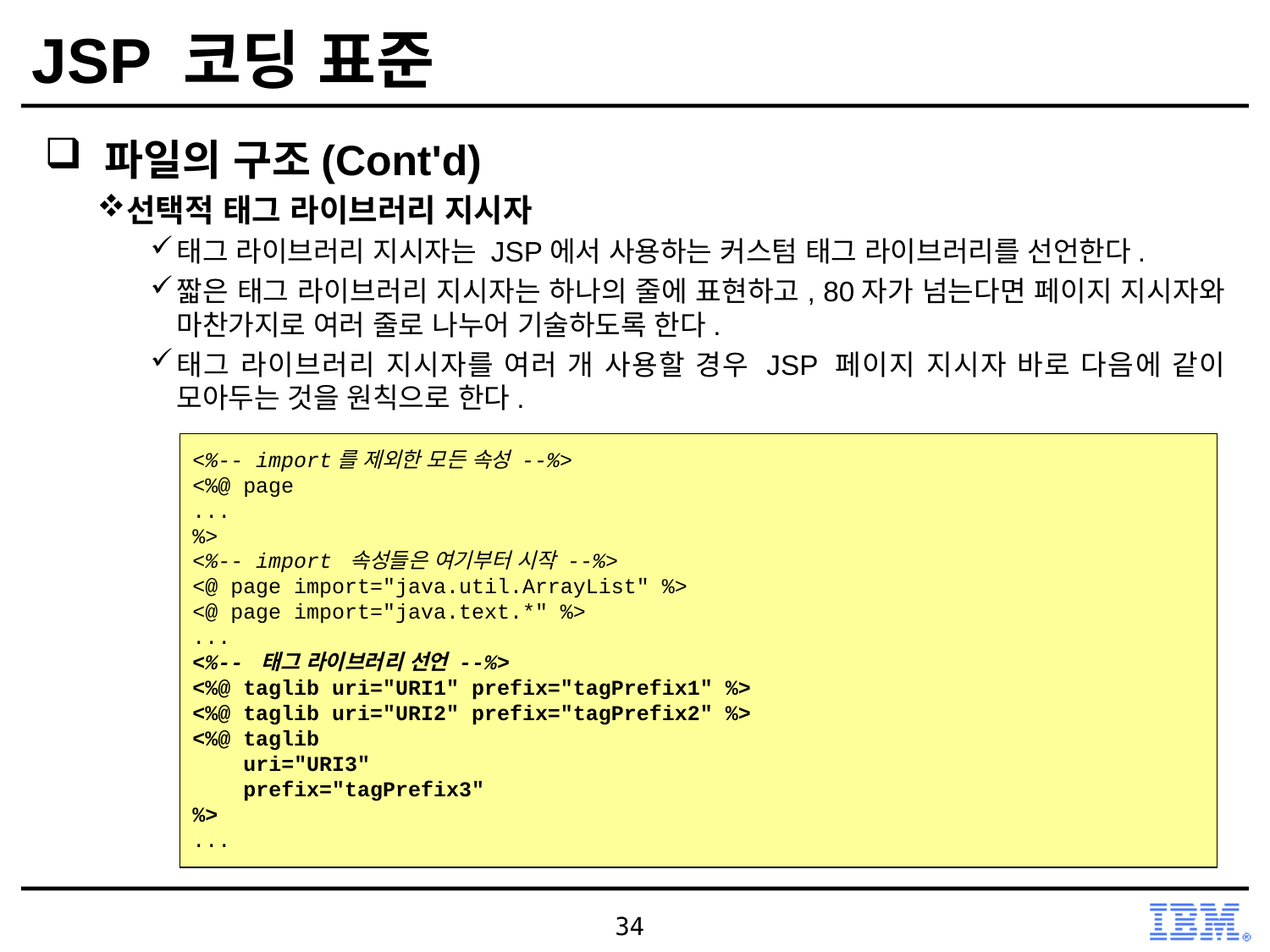

# JSP 코딩 표준
 파일의 구조(Cont'd)
선택적 태그 라이브러리 지시자
태그 라이브러리 지시자는 JSP에서 사용하는 커스텀 태그 라이브러리를 선언한다.
짧은 태그 라이브러리 지시자는 하나의 줄에 표현하고, 80자가 넘는다면 페이지 지시자와 마찬가지로 여러 줄로 나누어 기술하도록 한다.
태그 라이브러리 지시자를 여러 개 사용할 경우 JSP 페이지 지시자 바로 다음에 같이 모아두는 것을 원칙으로 한다.
<%-- import를 제외한 모든 속성 --%>
<%@ page
...
%>
<%-- import 속성들은 여기부터 시작 --%>
<@ page import="java.util.ArrayList" %>
<@ page import="java.text.*" %>
...
<%-- 태그 라이브러리 선언 --%>
<%@ taglib uri="URI1" prefix="tagPrefix1" %>
<%@ taglib uri="URI2" prefix="tagPrefix2" %>
<%@ taglib
    uri="URI3"
    prefix="tagPrefix3"
%>
...
34